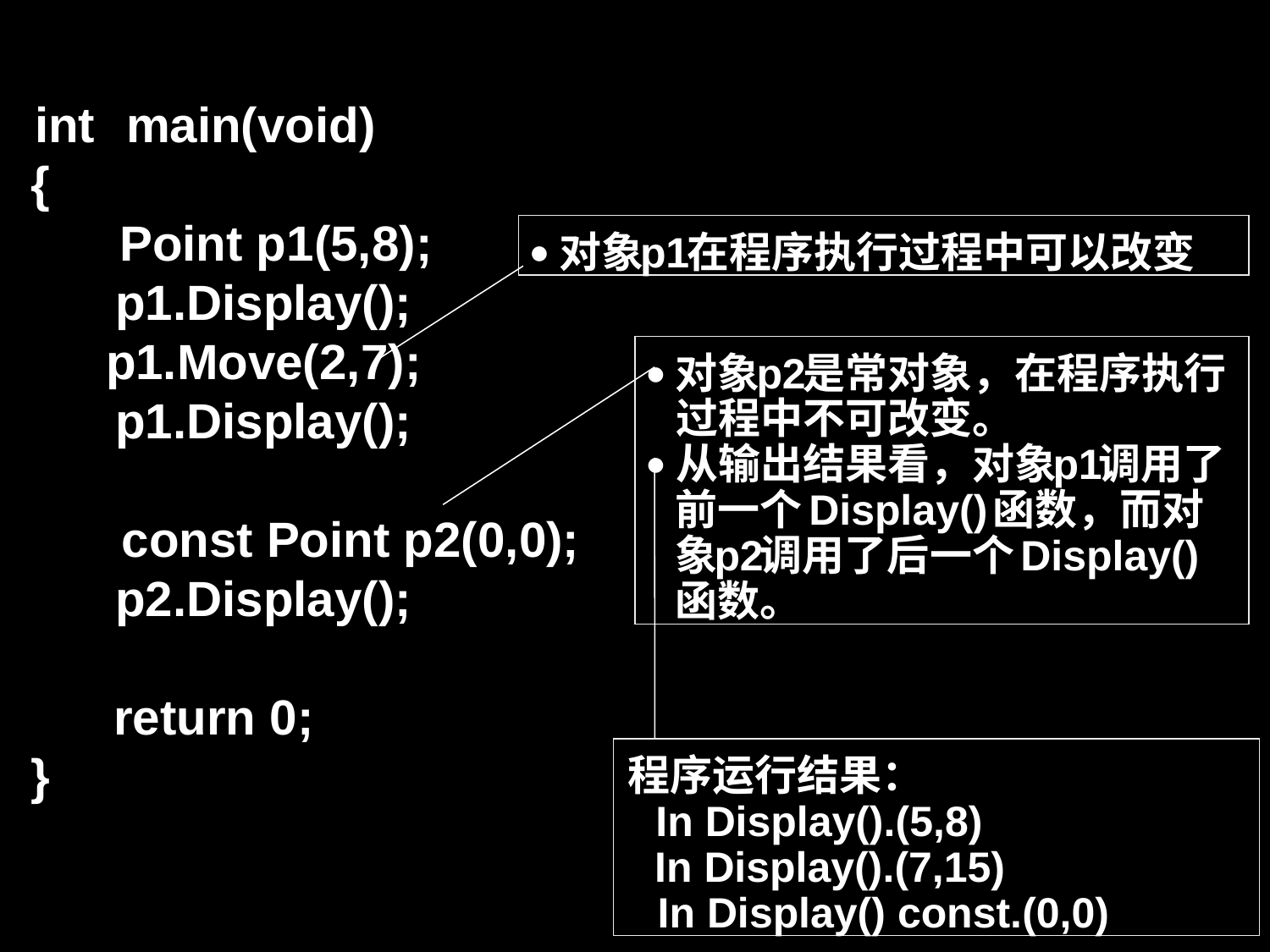

int
main(void)

{
Point p1(5,8);

•
对象
p1
在程序执行过程中可以改变

p1.Display();
p1.Move(2,7);

•
对象
p2
是常对象，在程序执行

p1.Display();
过程中不可改变。
•
从输出结果看，对象
p1
调用了

前一个
Display()
函数，而对
const Point p2(0,0);
象
p2
调用了后一个
Display()
p2.Display();
函数。
return 0;

}
程序运行结果：
In Display().(5,8)
In Display().(7,15)
In Display() const.(0,0)